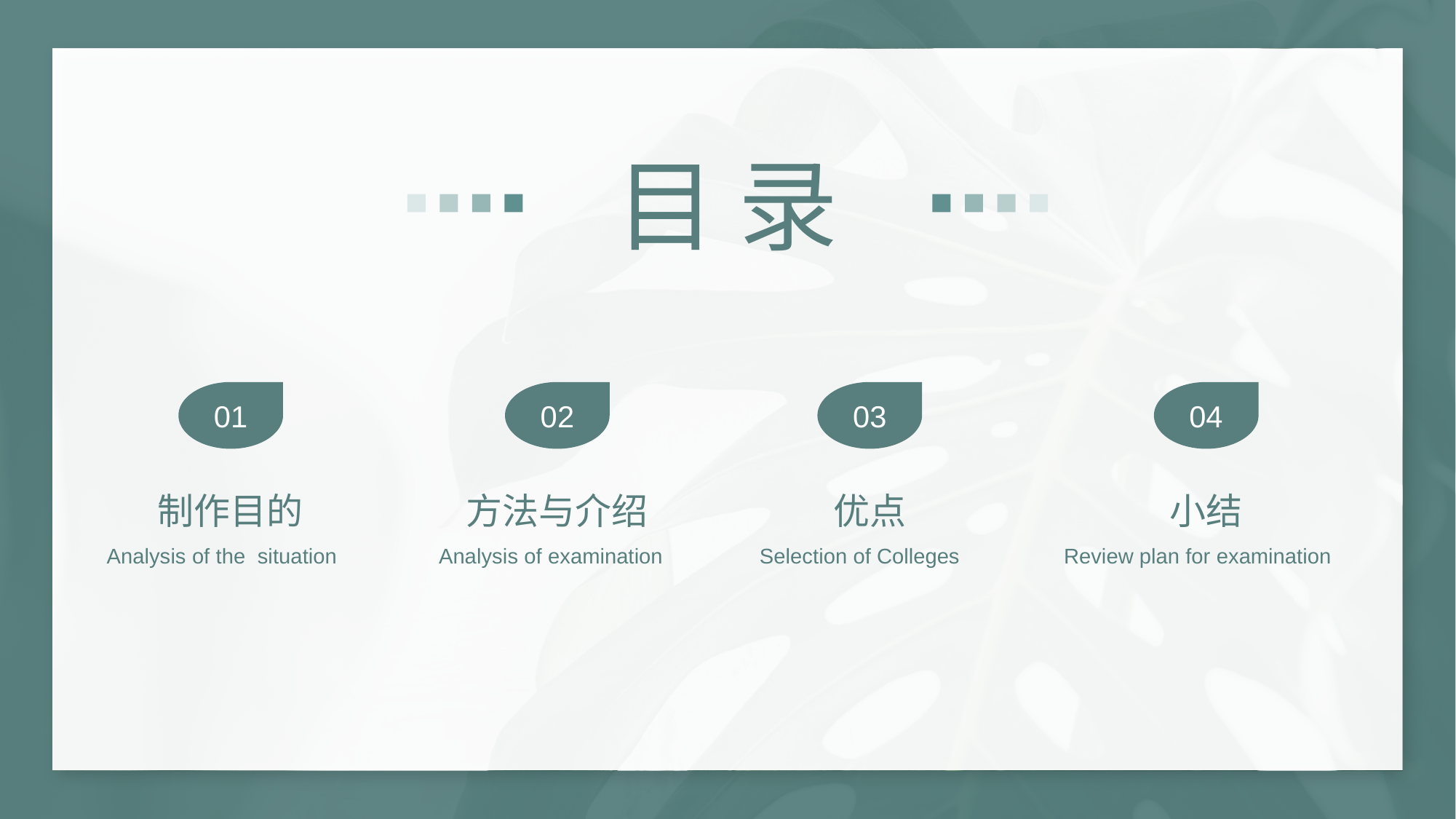

目 录

01
制作目的

Analysis of the  situation
02
方法与介绍
Analysis of examination
03
优点
Selection of Colleges
04
小结
Review plan for examination